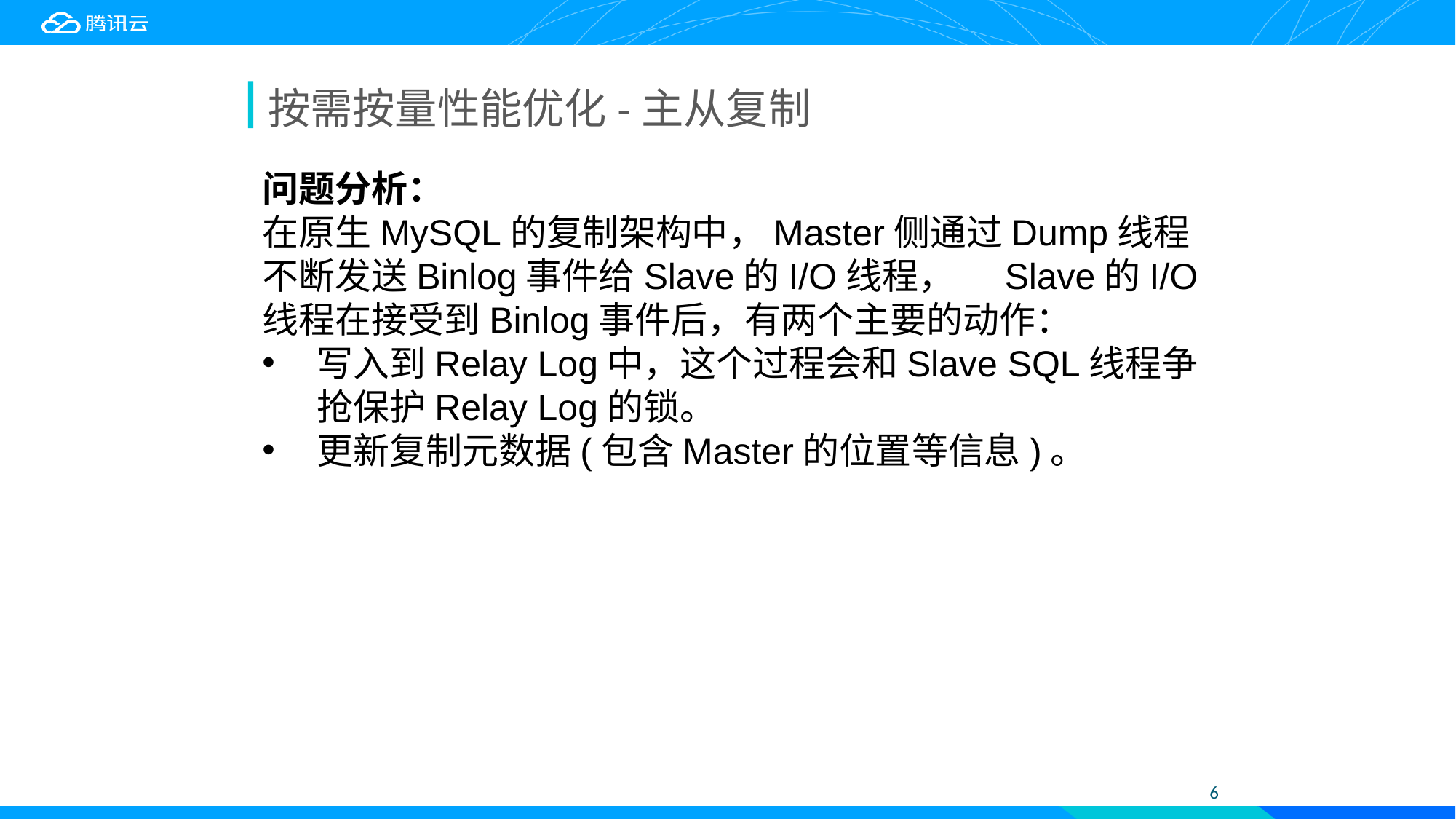

按需按量性能优化-主从复制

问题分析：
在原生MySQL的复制架构中，Master侧通过Dump线程不断发送Binlog事件给Slave的I/O线程，     Slave的I/O线程在接受到Binlog事件后，有两个主要的动作：
写入到Relay Log中，这个过程会和Slave SQL线程争抢保护Relay Log的锁。
更新复制元数据(包含Master的位置等信息)。

6